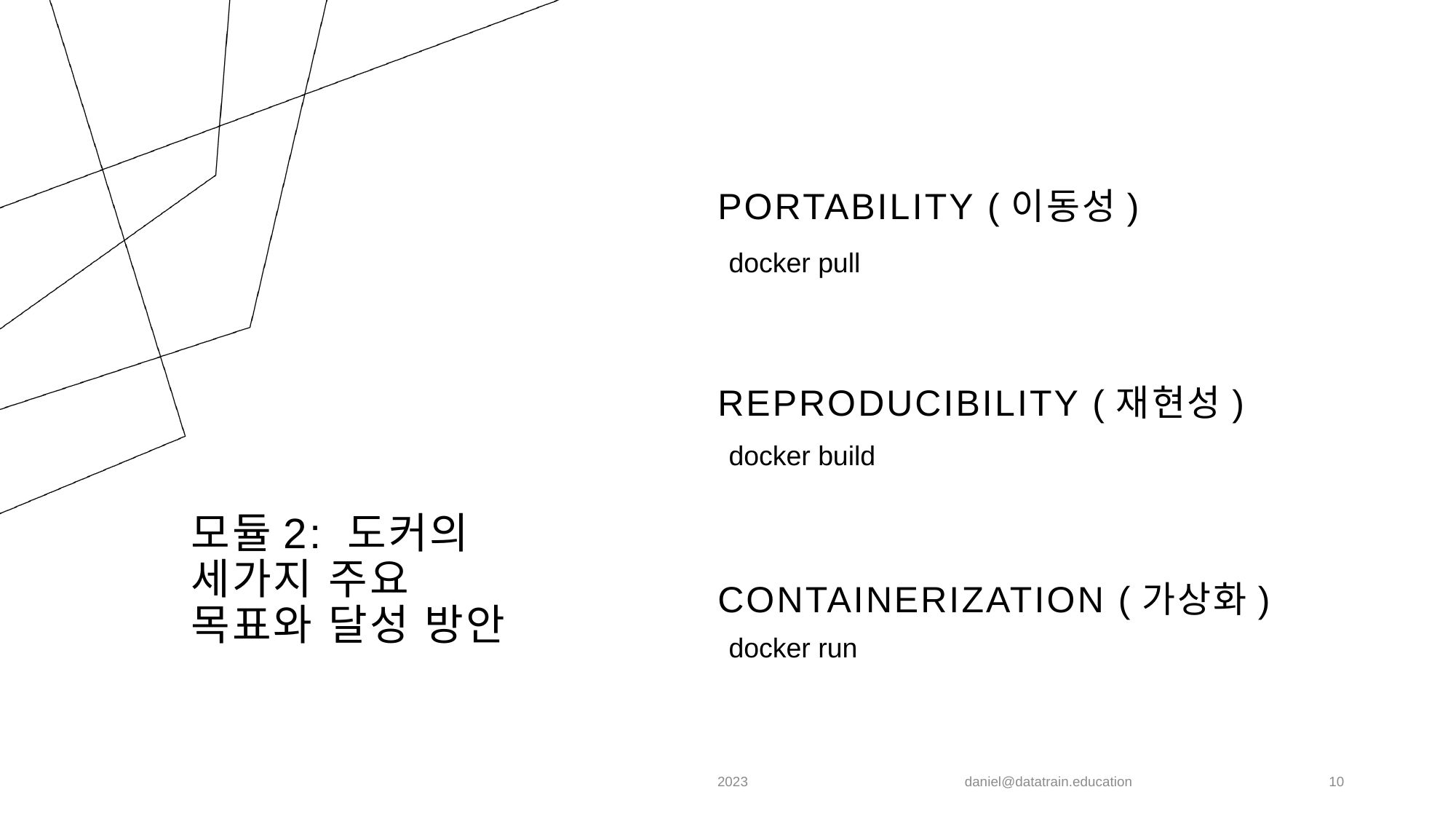

PORTABILITY (이동성)
docker pull
REPRODUCIBILITY (재현성)
docker build
# 모듈2: 도커의 세가지 주요 목표와 달성 방안
CONTAINERIZATION (가상화)
docker run
2023
daniel@datatrain.education
10